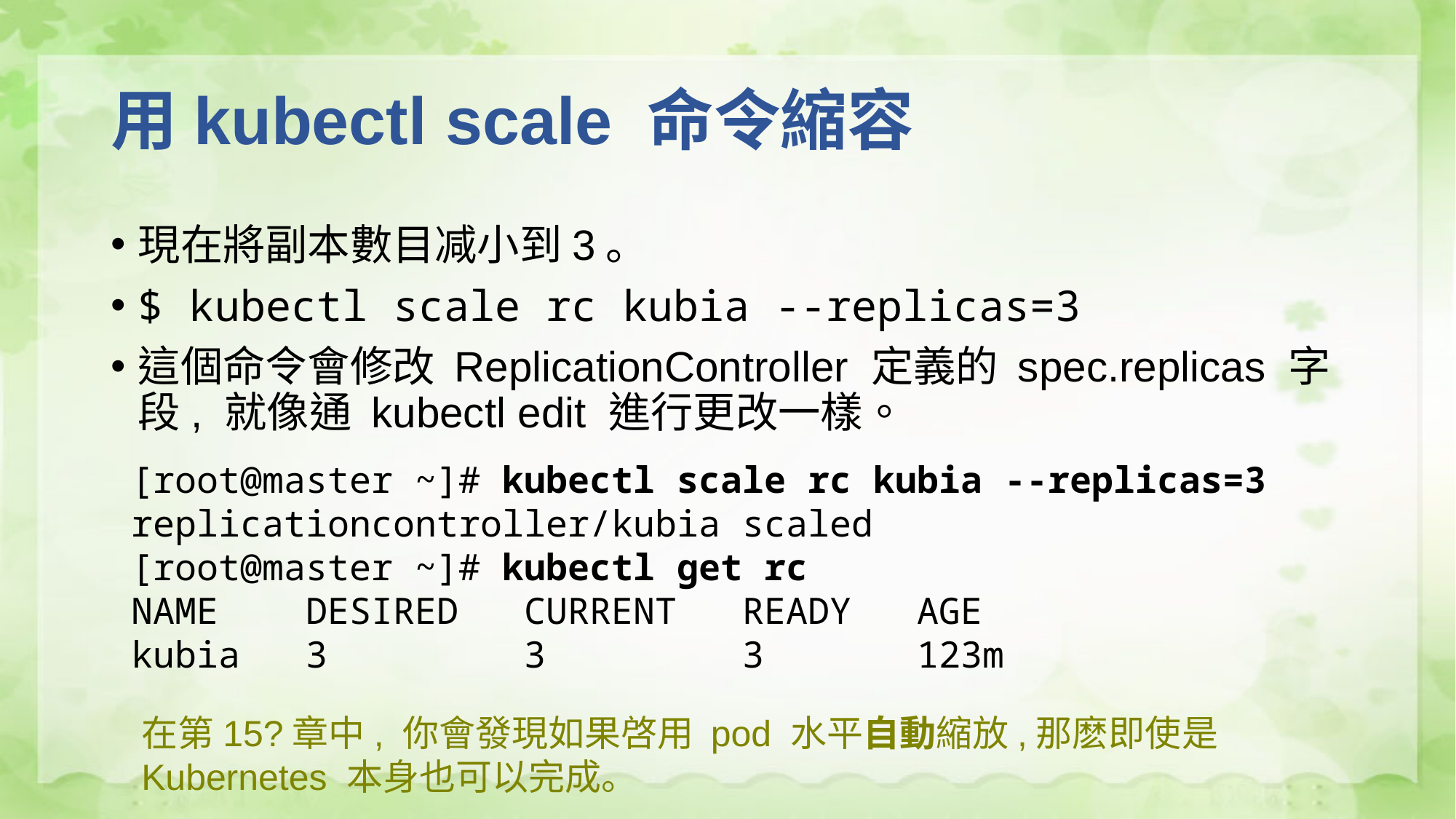

# 用kubectl scale 命令縮容
現在將副本數目减小到3。
$ kubectl scale rc kubia --replicas=3
這個命令會修改 ReplicationController 定義的 spec.replicas 字段, 就像通 kubectl edit 進行更改一樣。

[root@master ~]# kubectl scale rc kubia --replicas=3
replicationcontroller/kubia scaled
[root@master ~]# kubectl get rc
NAME    DESIRED   CURRENT   READY   AGE
kubia   3         3         3       123m
在第15?章中, 你會發現如果啓用 pod 水平自動縮放,那麽即使是Kubernetes 本身也可以完成。